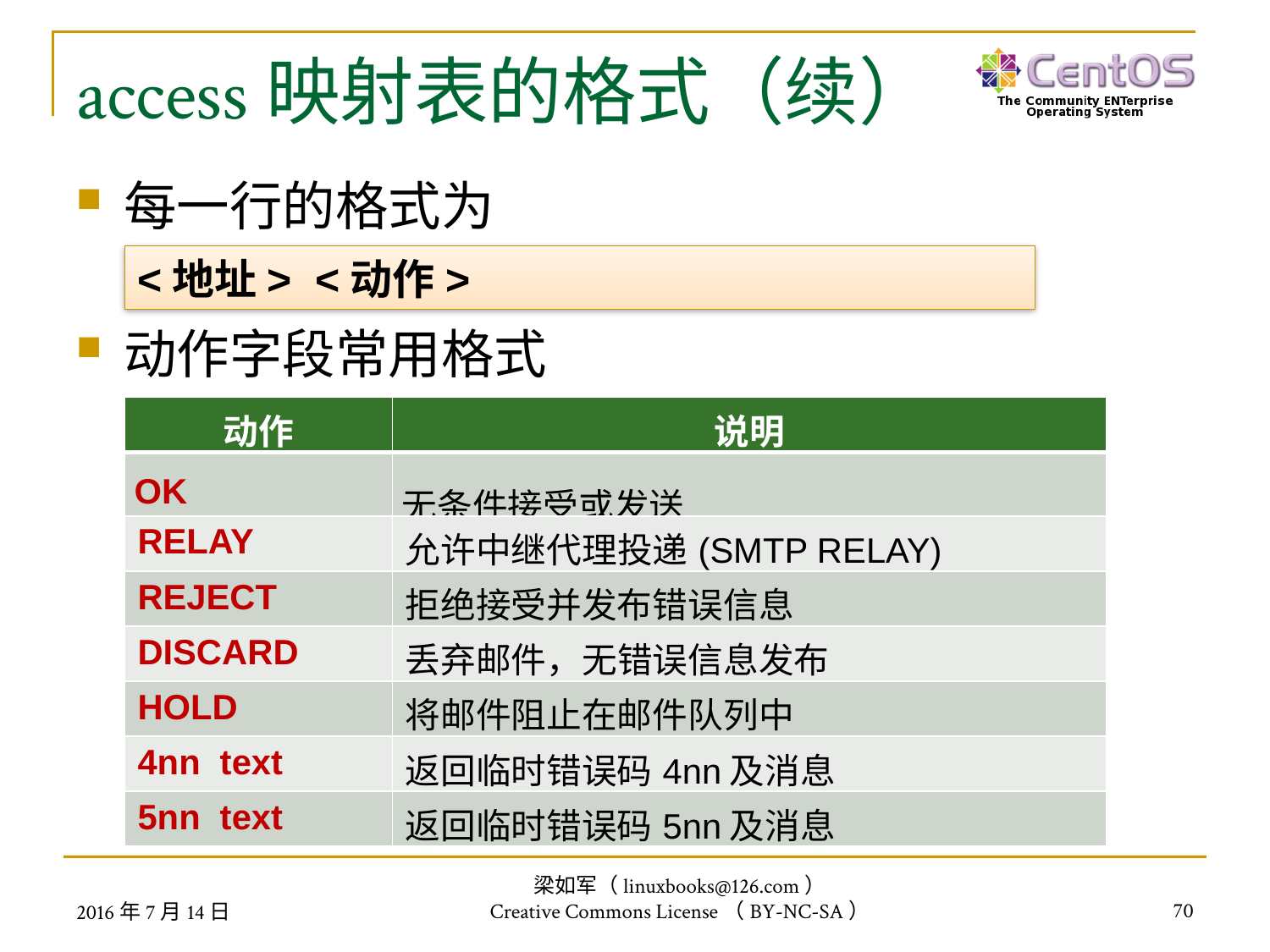

# access映射表的格式（续）
每一行的格式为

动作字段常用格式
<地址>  <动作>
| 动作 | 说明 |
| --- | --- |
| OK | 无条件接受或发送 |
| RELAY | 允许中继代理投递(SMTP RELAY) |
| REJECT | 拒绝接受并发布错误信息 |
| DISCARD | 丢弃邮件，无错误信息发布 |
| HOLD | 将邮件阻止在邮件队列中 |
| 4nn text | 返回临时错误码4nn及消息 |
| 5nn text | 返回临时错误码5nn及消息 |
梁如军（linuxbooks@126.com）
Creative Commons License（BY-NC-SA）
2016年7月14日
70